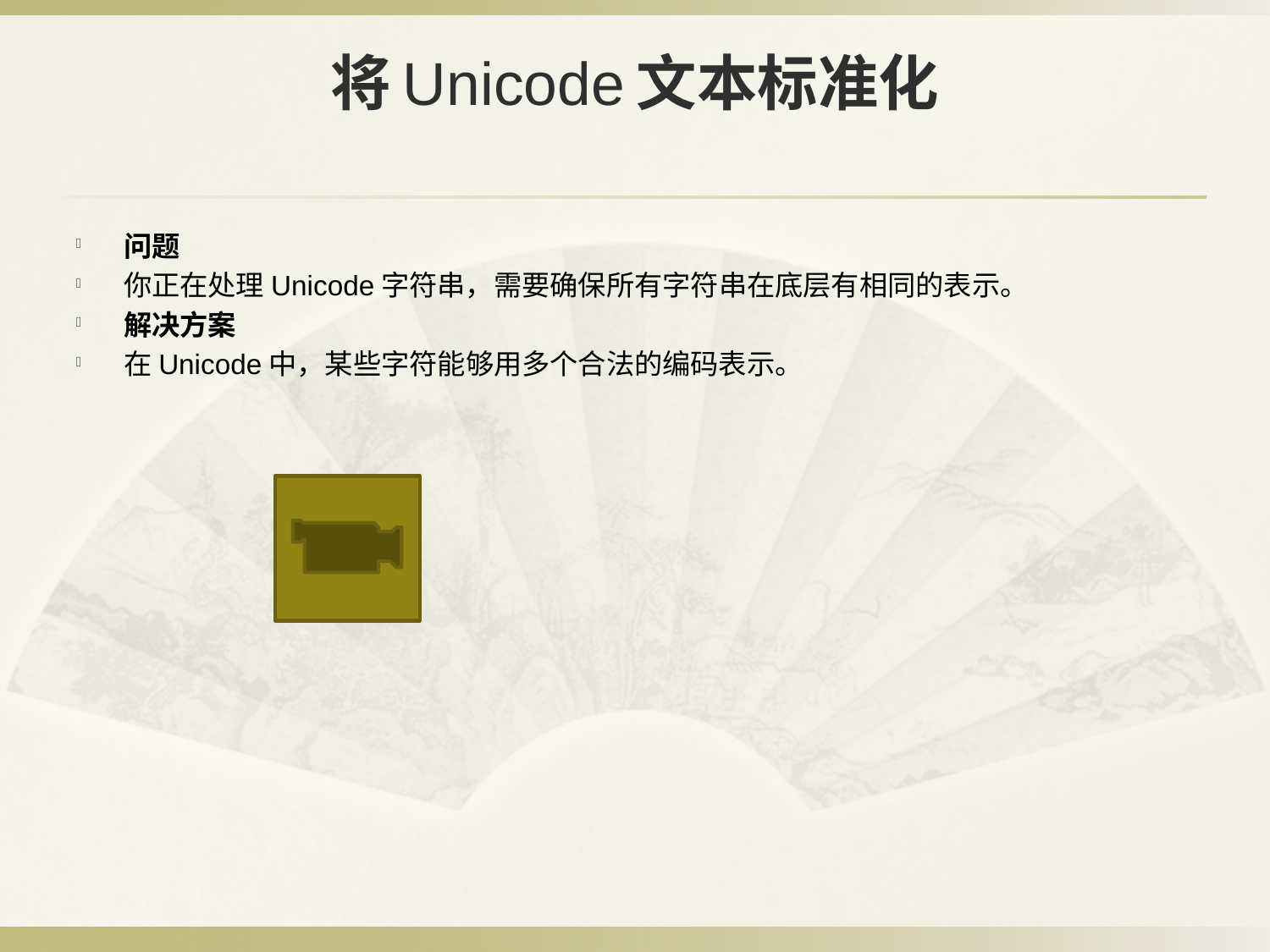

# 将Unicode文本标准化
问题
你正在处理Unicode字符串，需要确保所有字符串在底层有相同的表示。
解决方案
在Unicode中，某些字符能够用多个合法的编码表示。